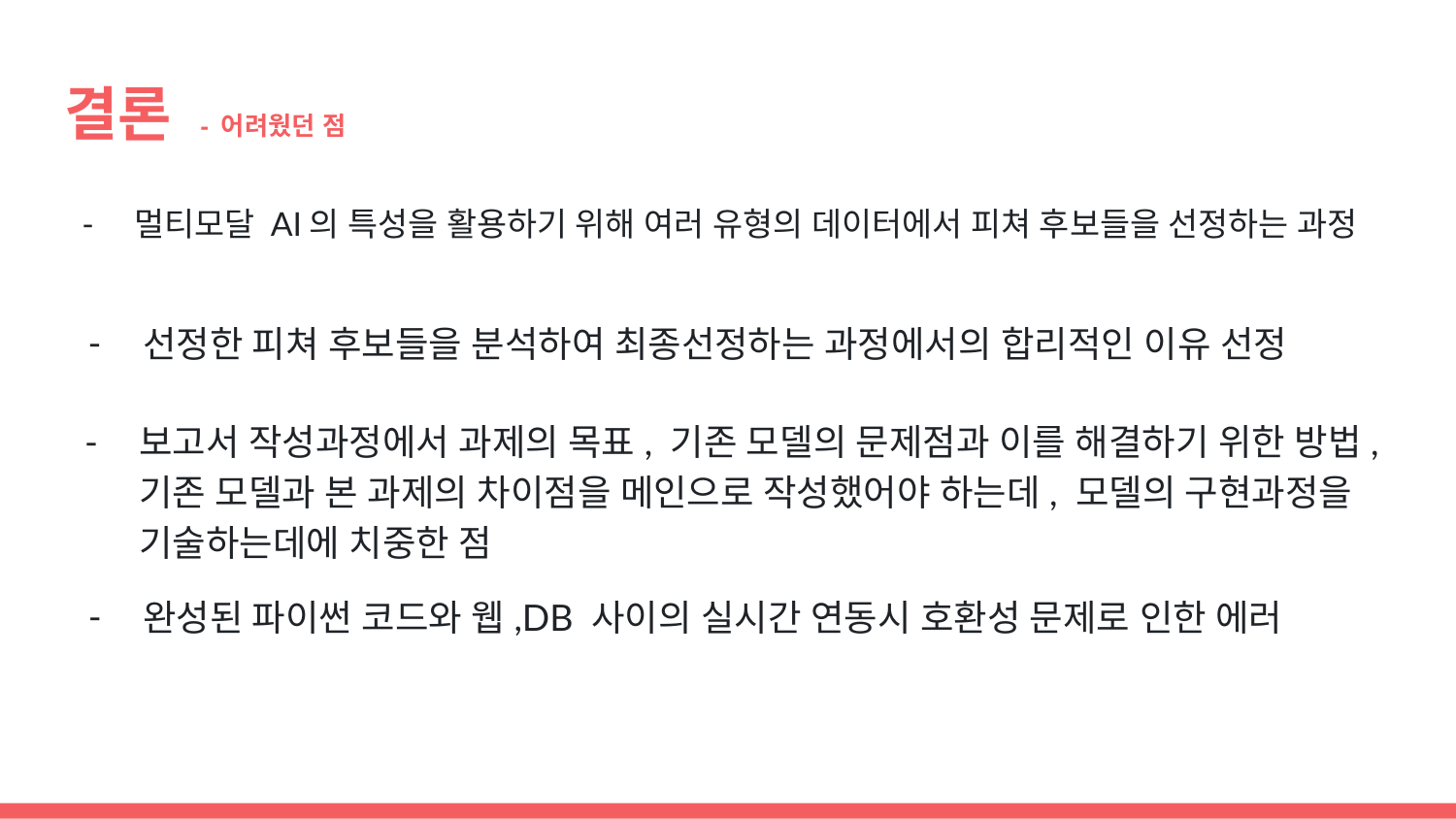

# 결론 - 어려웠던 점
멀티모달 AI의 특성을 활용하기 위해 여러 유형의 데이터에서 피쳐 후보들을 선정하는 과정
선정한 피쳐 후보들을 분석하여 최종선정하는 과정에서의 합리적인 이유 선정
보고서 작성과정에서 과제의 목표, 기존 모델의 문제점과 이를 해결하기 위한 방법, 기존 모델과 본 과제의 차이점을 메인으로 작성했어야 하는데, 모델의 구현과정을 기술하는데에 치중한 점
완성된 파이썬 코드와 웹,DB 사이의 실시간 연동시 호환성 문제로 인한 에러